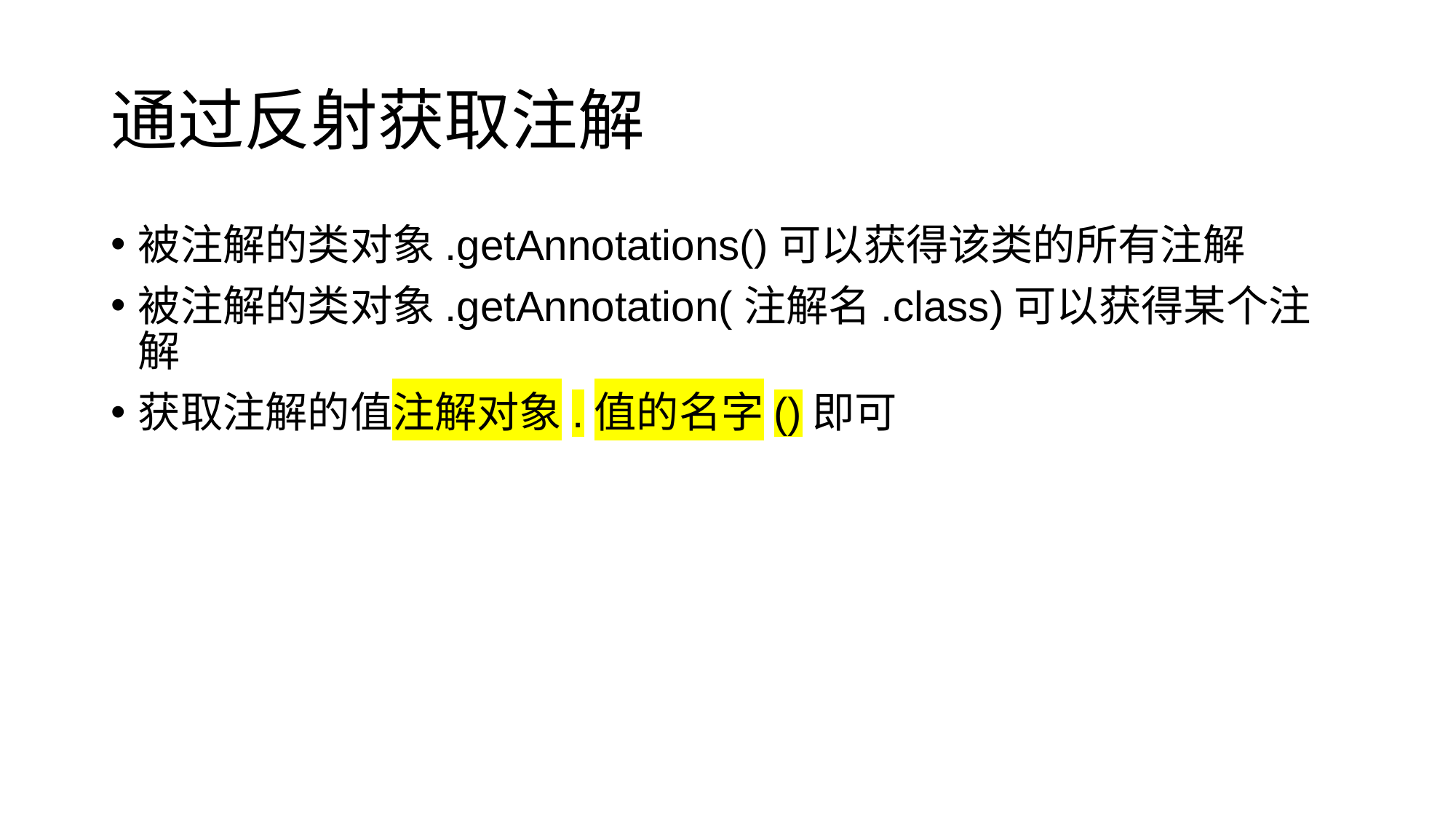

# 通过反射获取注解
被注解的类对象.getAnnotations()可以获得该类的所有注解
被注解的类对象.getAnnotation(注解名.class)可以获得某个注解
获取注解的值注解对象.值的名字()即可